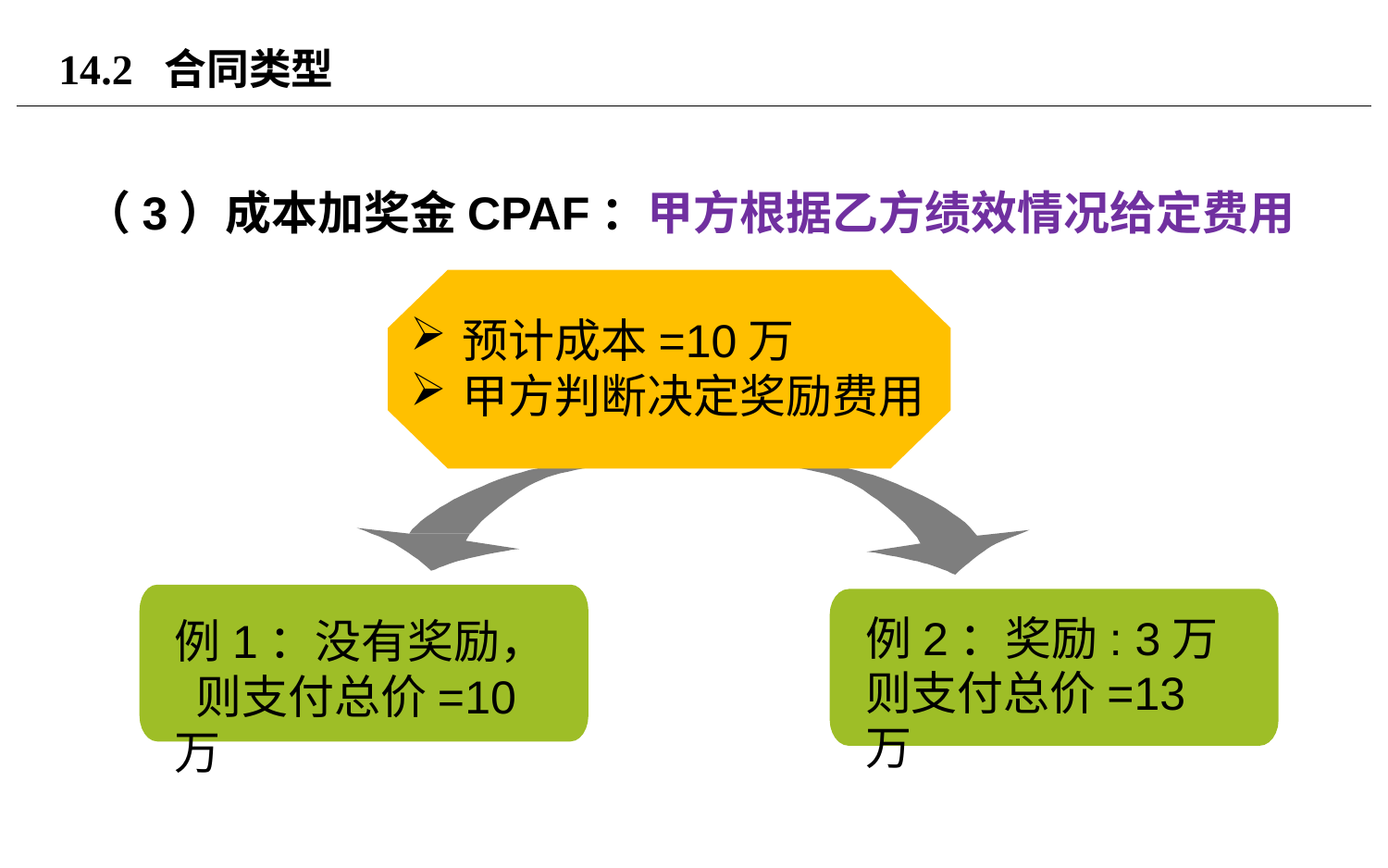

# 14.2  合同类型
（3）成本加奖金CPAF：甲方根据乙方绩效情况给定费用

预计成本=10万
甲方判断决定奖励费用

例2：奖励: 3万
则支付总价=13万
例1：没有奖励，  则支付总价=10万